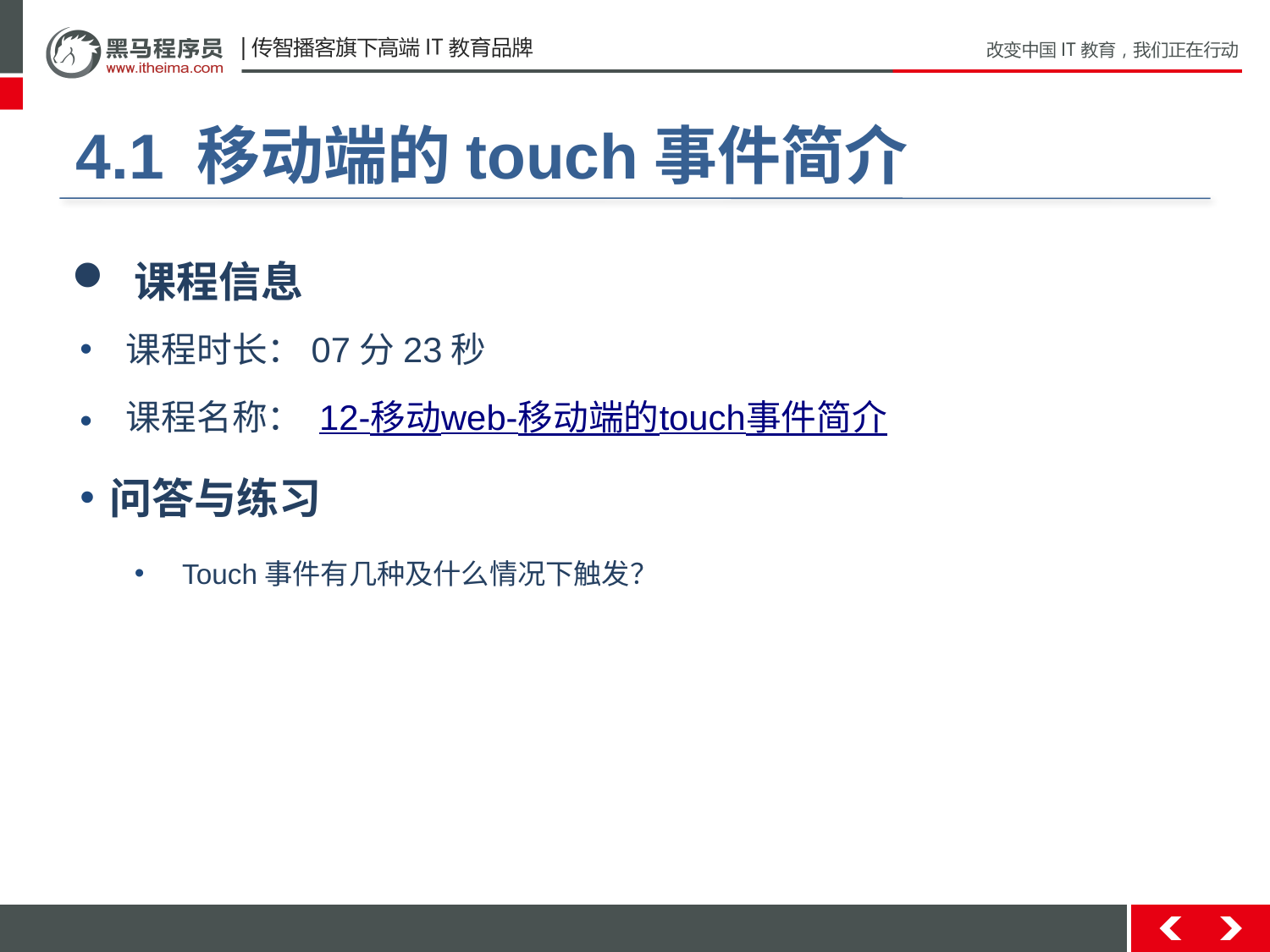

#
4.1 移动端的touch事件简介
 课程信息
 课程时长：07分23秒
 课程名称： 12-移动web-移动端的touch事件简介
问答与练习
Touch事件有几种及什么情况下触发？